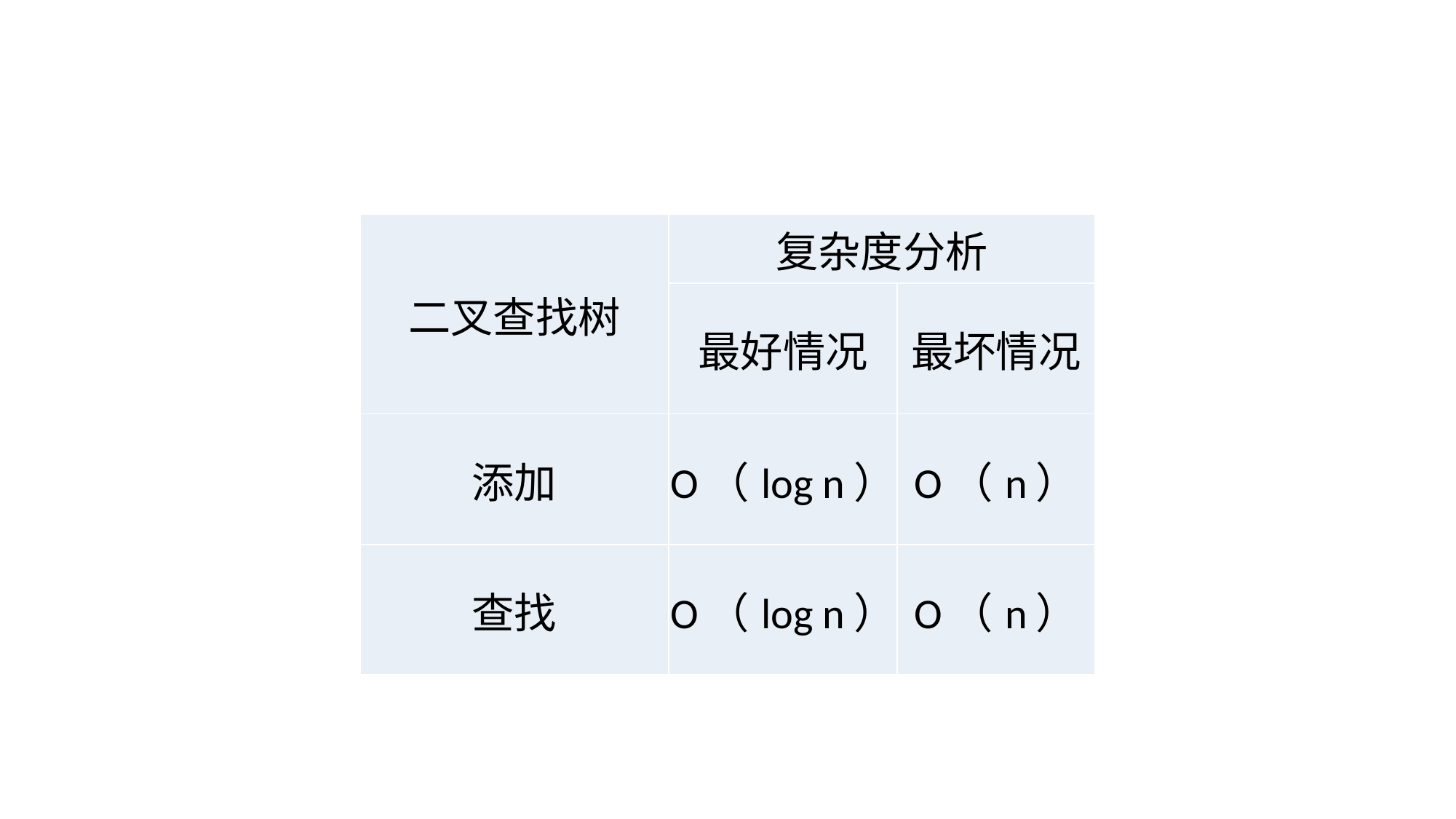

| 二叉查找树 | 复杂度分析 |  |
| --- | --- | --- |
|  | 最好情况 | 最坏情况 |
| 添加 | O（log n） | O（n） |
| 查找 | O（log n） | O（n） |